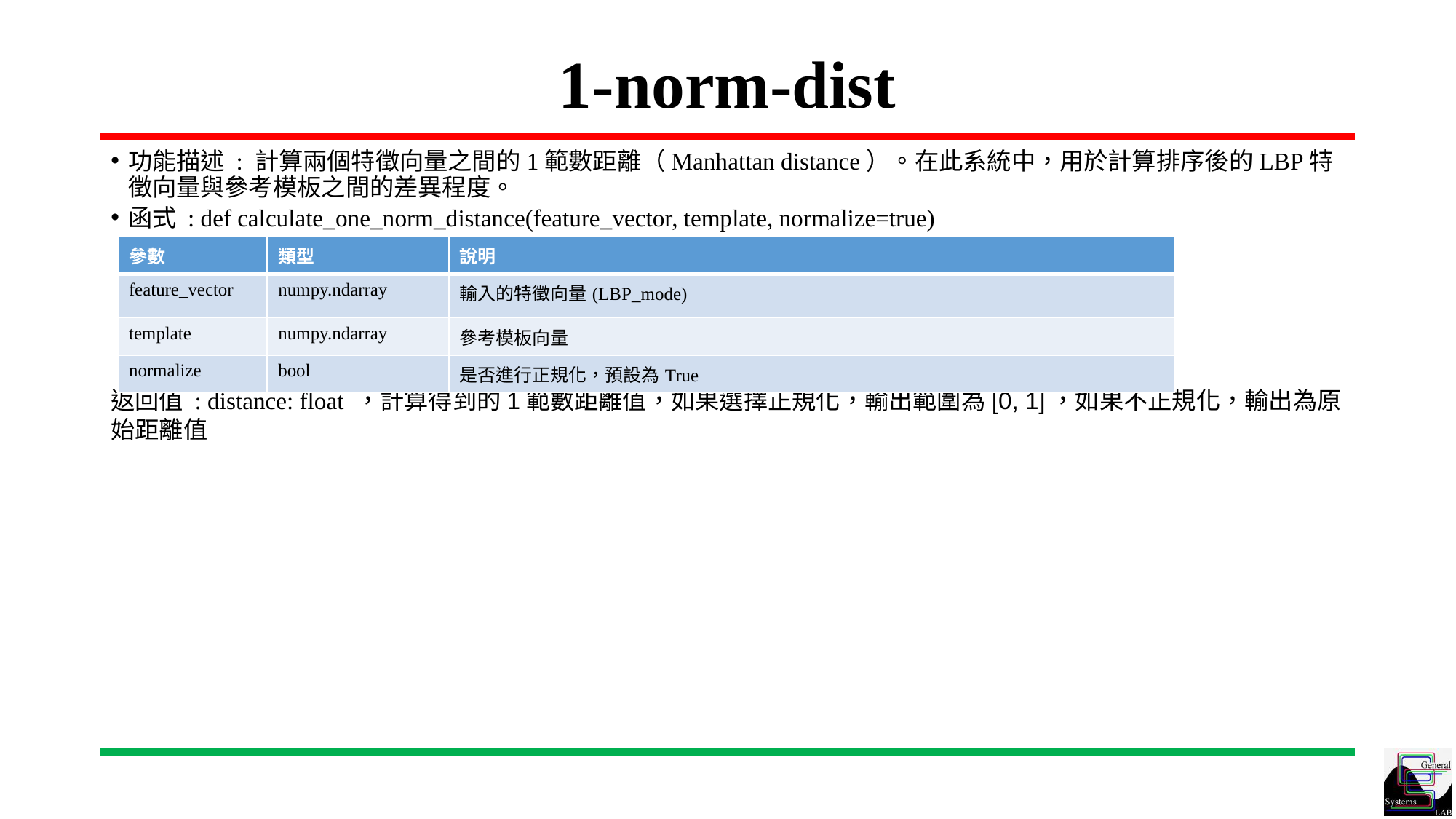

# 1-norm-dist
功能描述 : 計算兩個特徵向量之間的1範數距離（Manhattan distance）。在此系統中，用於計算排序後的LBP特徵向量與參考模板之間的差異程度。
函式 : def calculate_one_norm_distance(feature_vector, template, normalize=true)

返回值 : distance: float ，計算得到的1範數距離值，如果選擇正規化，輸出範圍為[0, 1]，如果不正規化，輸出為原始距離值

| 參數 | 類型 | 說明 |
| --- | --- | --- |
| feature\_vector | numpy.ndarray | 輸入的特徵向量(LBP\_mode) |
| template | numpy.ndarray | 參考模板向量 |
| normalize | bool | 是否進行正規化，預設為True |